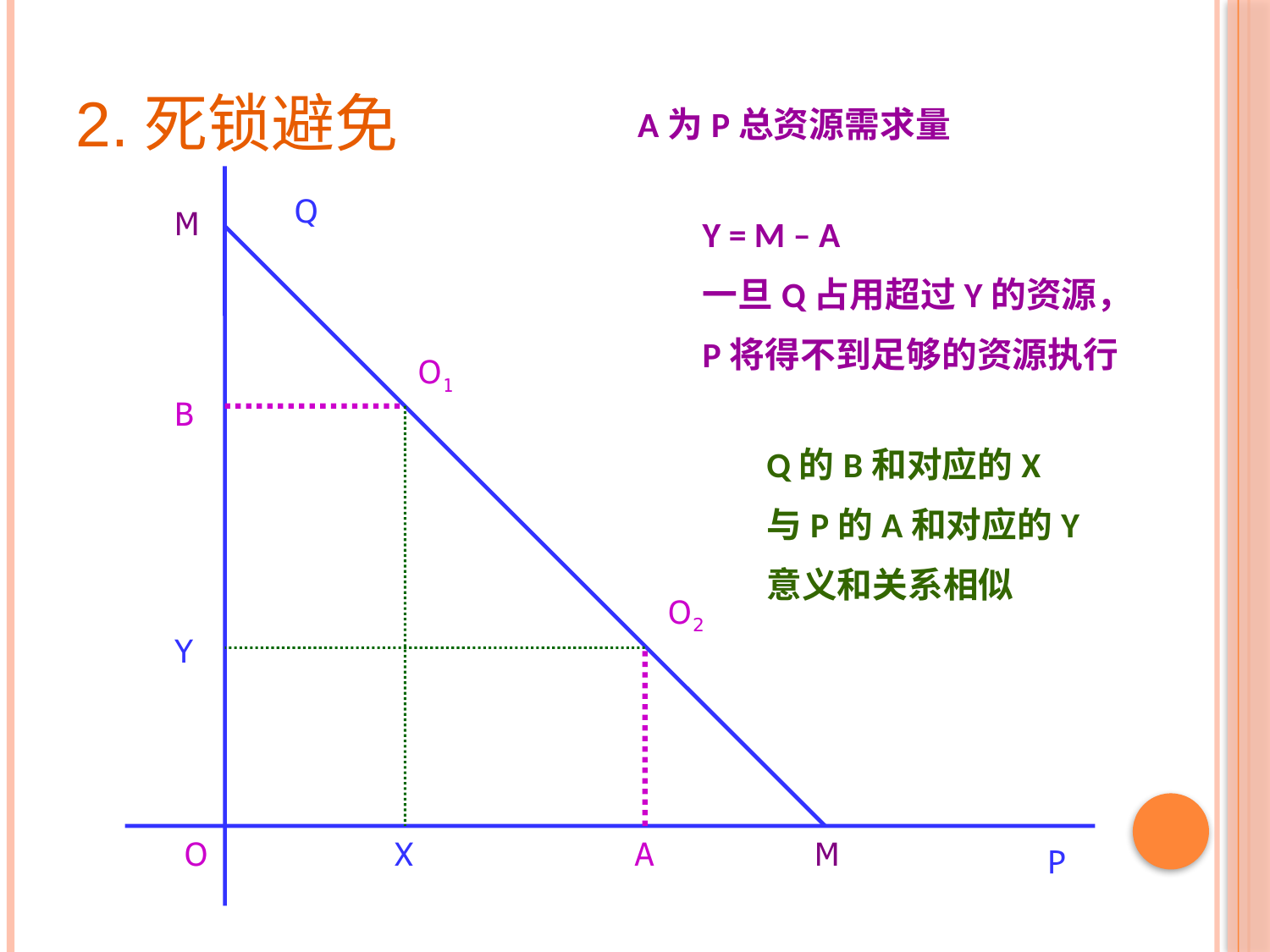

# 2.死锁避免
A为P总资源需求量

Q
M
Y = M – A
一旦Q占用超过Y的资源，
P将得不到足够的资源执行

O1
B

Q的B和对应的X
与P的A和对应的Y
意义和关系相似
O2
Y

O
X
A
M
P